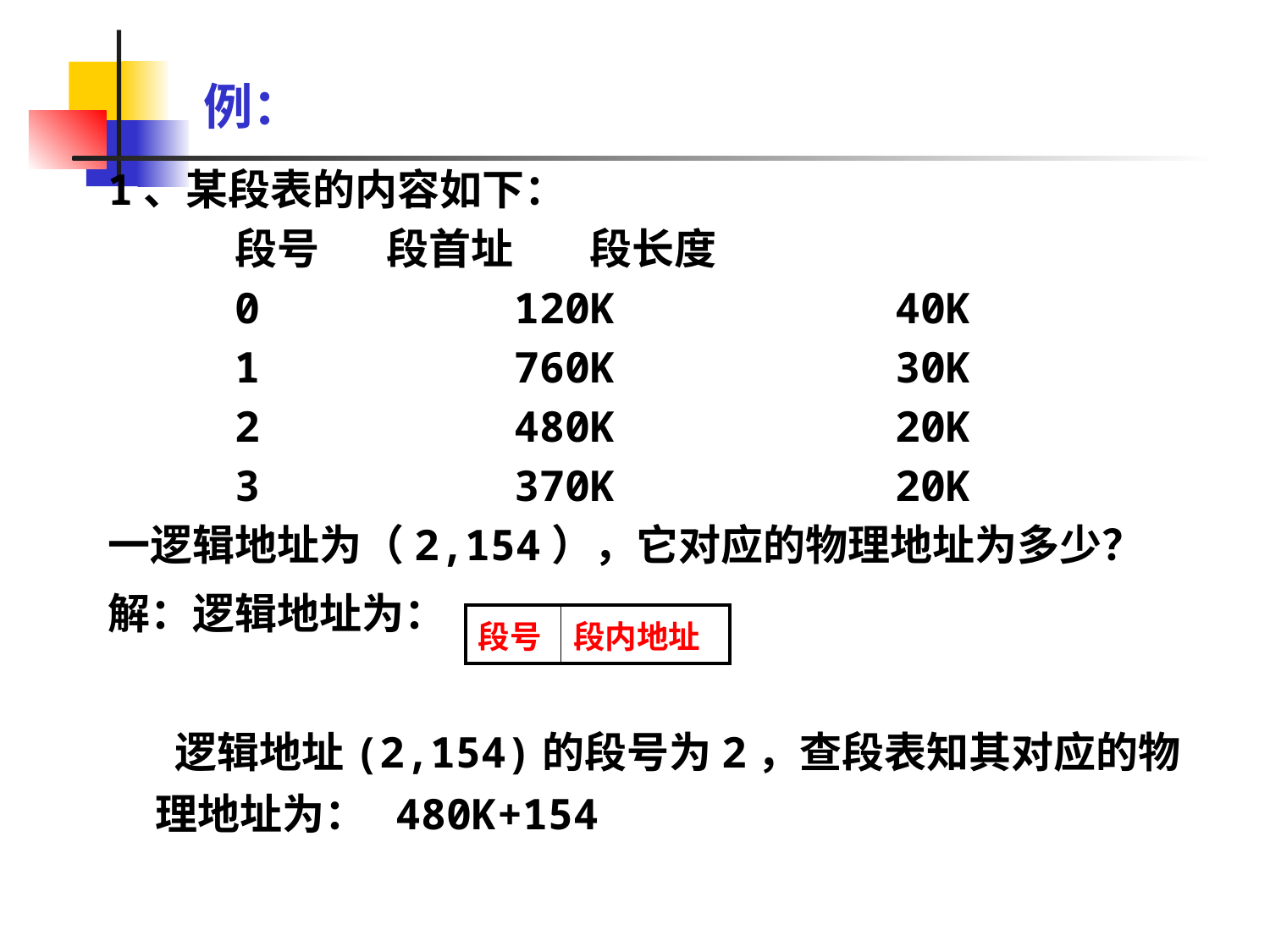

# 例：
1、某段表的内容如下：
段号       段首址        段长度
0          120K           40K
1          760K           30K
2          480K           20K
3          370K           20K
一逻辑地址为（2,154），它对应的物理地址为多少？
解：逻辑地址为：

      逻辑地址(2,154)的段号为2，查段表知其对应的物理地址为：  480K+154
| 段号 | 段内地址 |
| --- | --- |